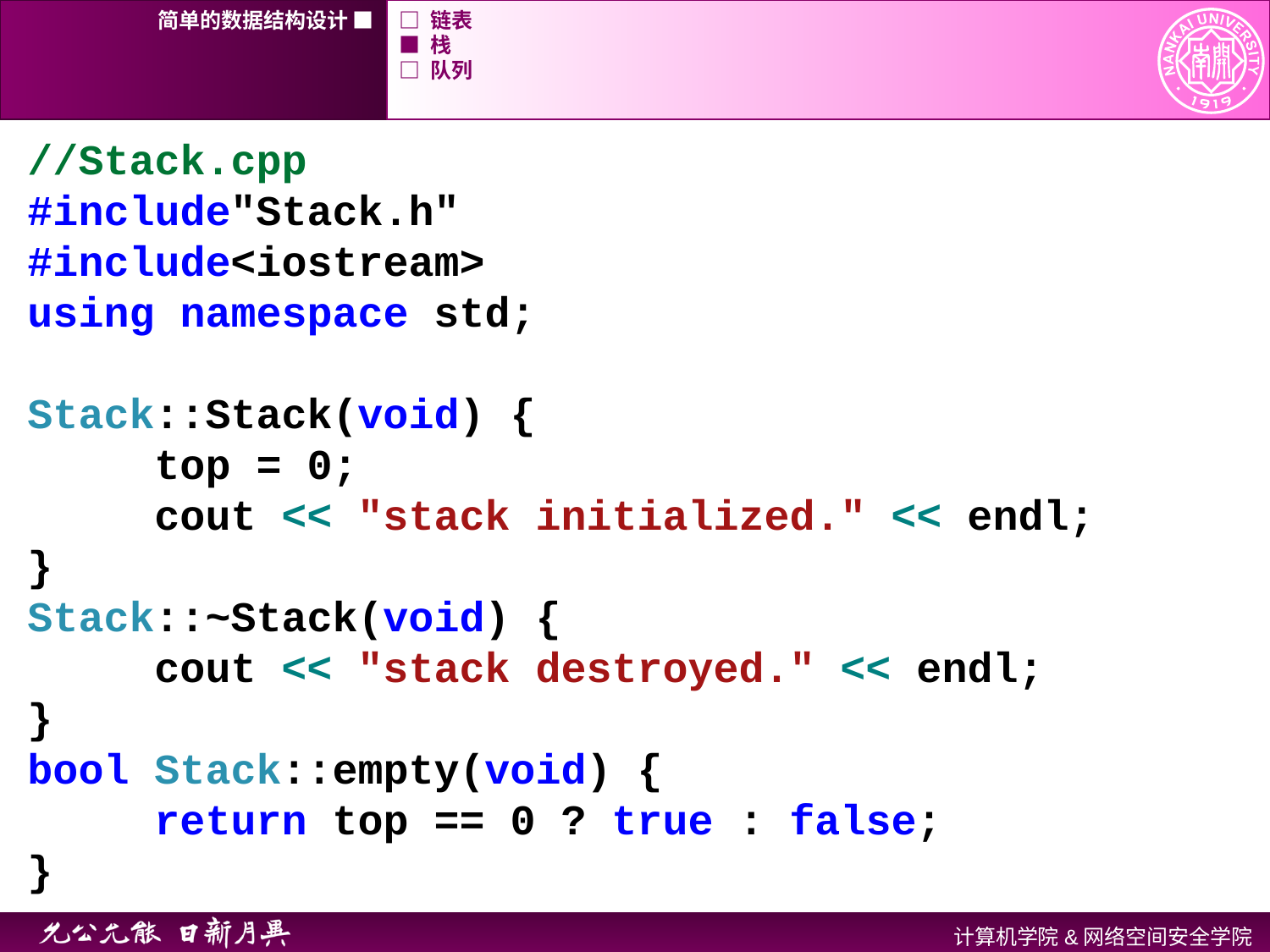

简单的数据结构设计 ■
□ 链表
■ 栈
□ 队列

//Stack.cpp
#include"Stack.h"
#include<iostream>
using namespace std;

Stack::Stack(void) {
	top = 0;
	cout << "stack initialized." << endl;
}
Stack::~Stack(void) {
	cout << "stack destroyed." << endl;
}
bool Stack::empty(void) {
	return top == 0 ? true : false;
}